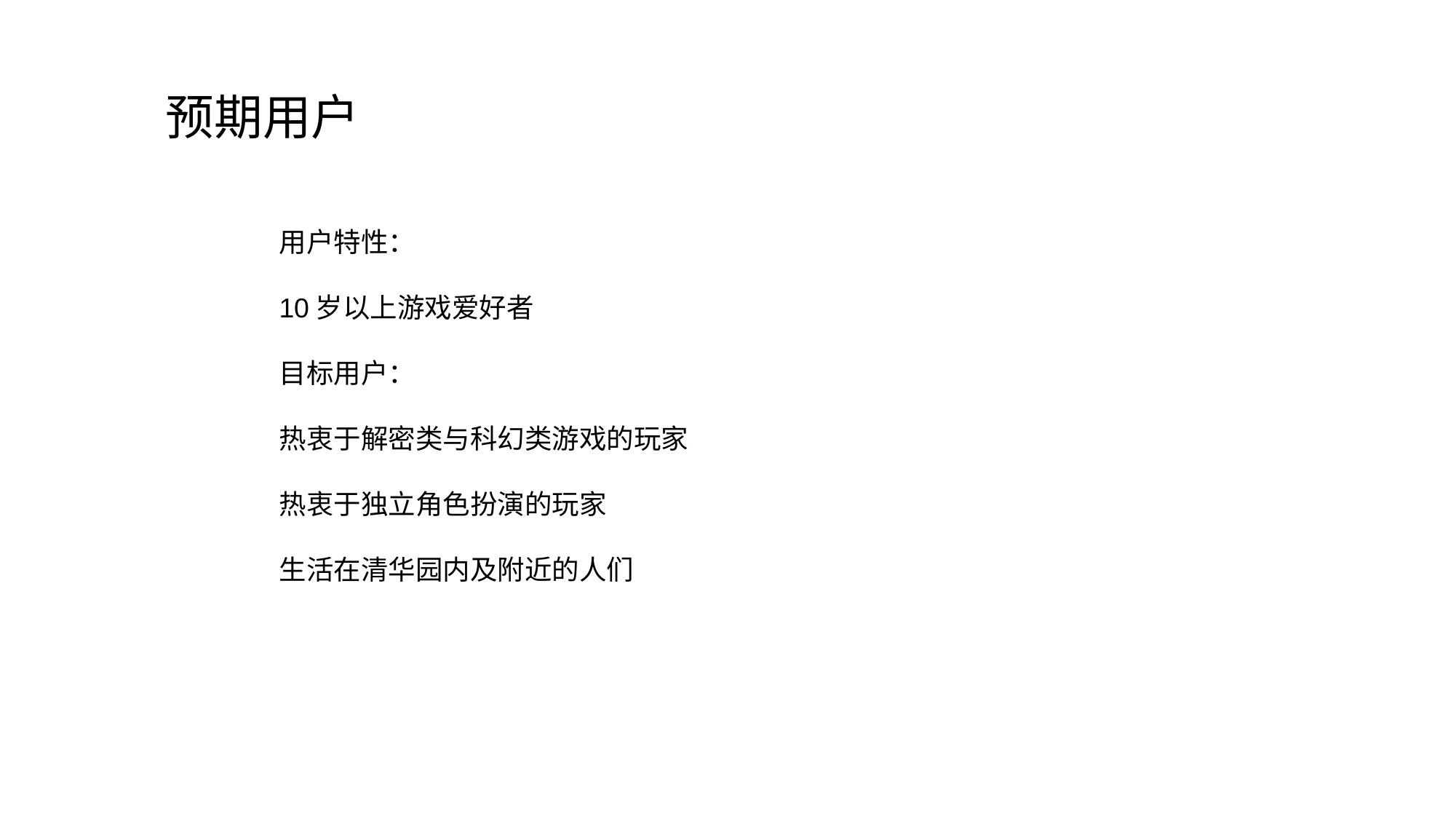

预期用户
用户特性：

10岁以上游戏爱好者

目标用户：

热衷于解密类与科幻类游戏的玩家

热衷于独立角色扮演的玩家

生活在清华园内及附近的人们